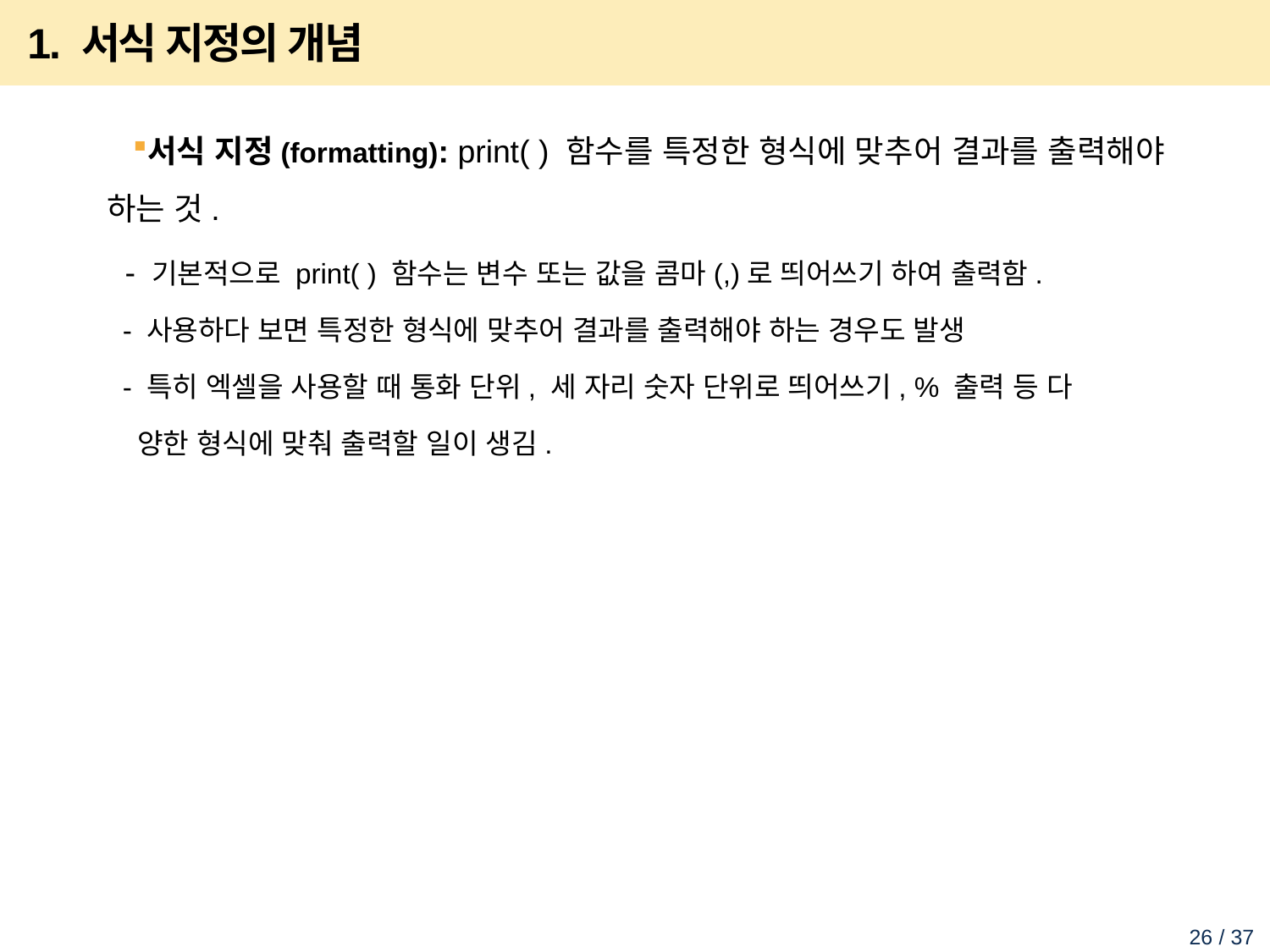

# 1. 서식 지정의 개념
서식 지정(formatting): print( ) 함수를 특정한 형식에 맞추어 결과를 출력해야 하는 것.
  - 기본적으로 print( ) 함수는 변수 또는 값을 콤마(,)로 띄어쓰기 하여 출력함.
  - 사용하다 보면 특정한 형식에 맞추어 결과를 출력해야 하는 경우도 발생
  - 특히 엑셀을 사용할 때 통화 단위, 세 자리 숫자 단위로 띄어쓰기, % 출력 등 다
   양한 형식에 맞춰 출력할 일이 생김.